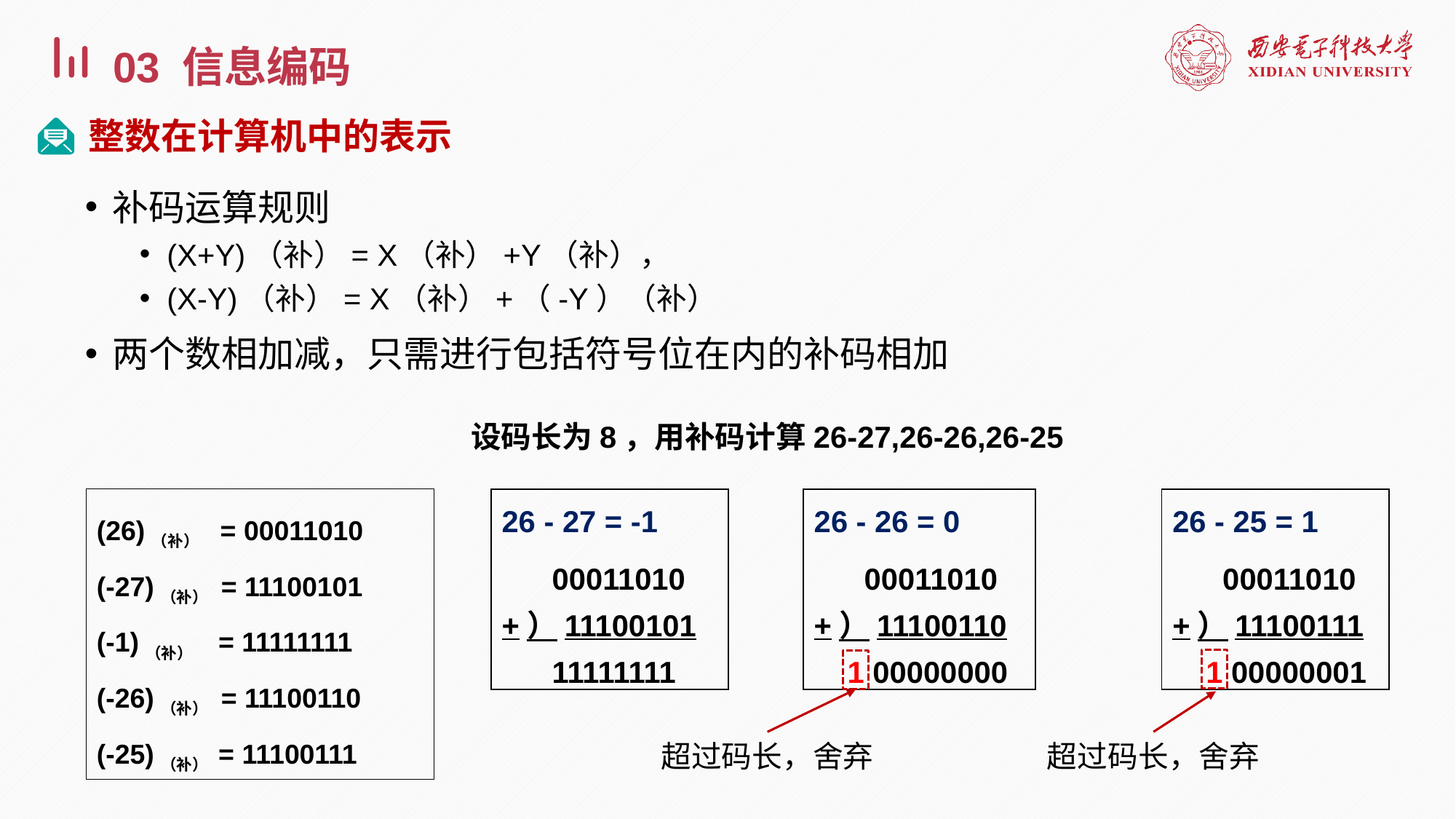

03 信息编码
整数在计算机中的表示

补码运算规则
(X+Y)（补）= X（补）+Y（补），
(X-Y)（补）= X（补）+（-Y）（补）
两个数相加减，只需进行包括符号位在内的补码相加
设码长为8，用补码计算26-27,26-26,26-25
(26)（补）    = 00011010
(-27)（补） = 11100101
(-1)（补）   = 11111111
(-26)（补） = 11100110
(-25)（补） = 11100111
26 - 27 = -1
      00011010
+）11100101
      11111111
26 - 26 = 0
      00011010
+）11100110
    1 00000000
26 - 25 = 1
      00011010
+）11100111
    1 00000001

超过码长，舍弃
超过码长，舍弃